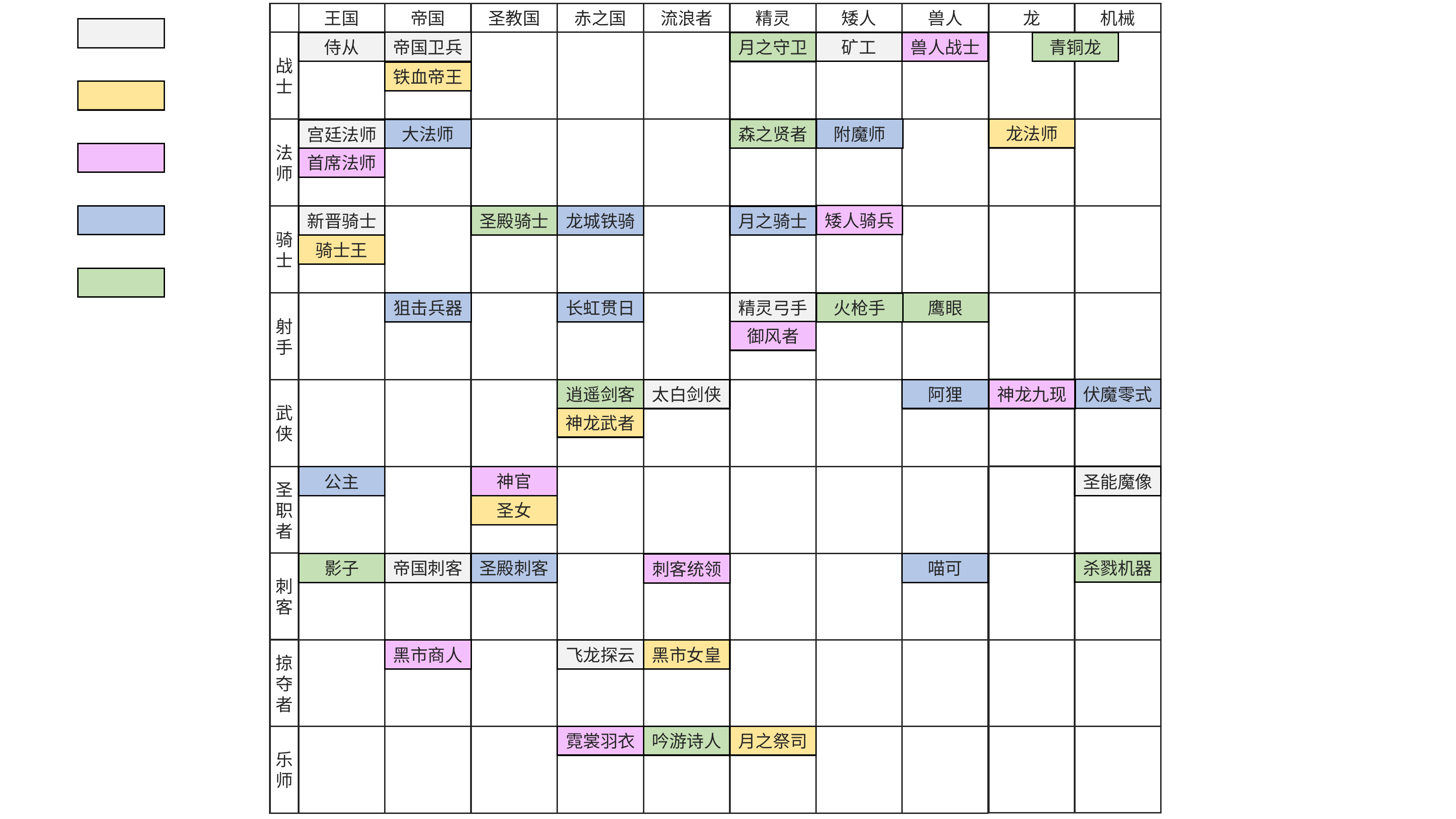

龙
机械

王国
帝国
圣教国
赤之国
流浪者
精灵
矮人
兽人

帝国卫兵

战士
侍从
矿工
青铜龙
兽人战士
月之守卫
铁血帝王

龙法师

法师
附魔师
大法师
森之贤者
宫廷法师

首席法师
矮人骑兵

骑士
圣殿骑士
新晋骑士
龙城铁骑
月之骑士
骑士王

狙击兵器
长虹贯日
鹰眼
精灵弓手

射手
火枪手
御风者
伏魔零式
逍遥剑客

神龙九现
阿狸
太白剑侠

武侠
神龙武者

神官
圣能魔像
公主

圣职者
圣女
刺客
杀戮机器

影子
帝国刺客
喵可
圣殿刺客
刺客统领

黑市商人
黑市女皇
飞龙探云

掠夺者

霓裳羽衣
吟游诗人
月之祭司

乐师